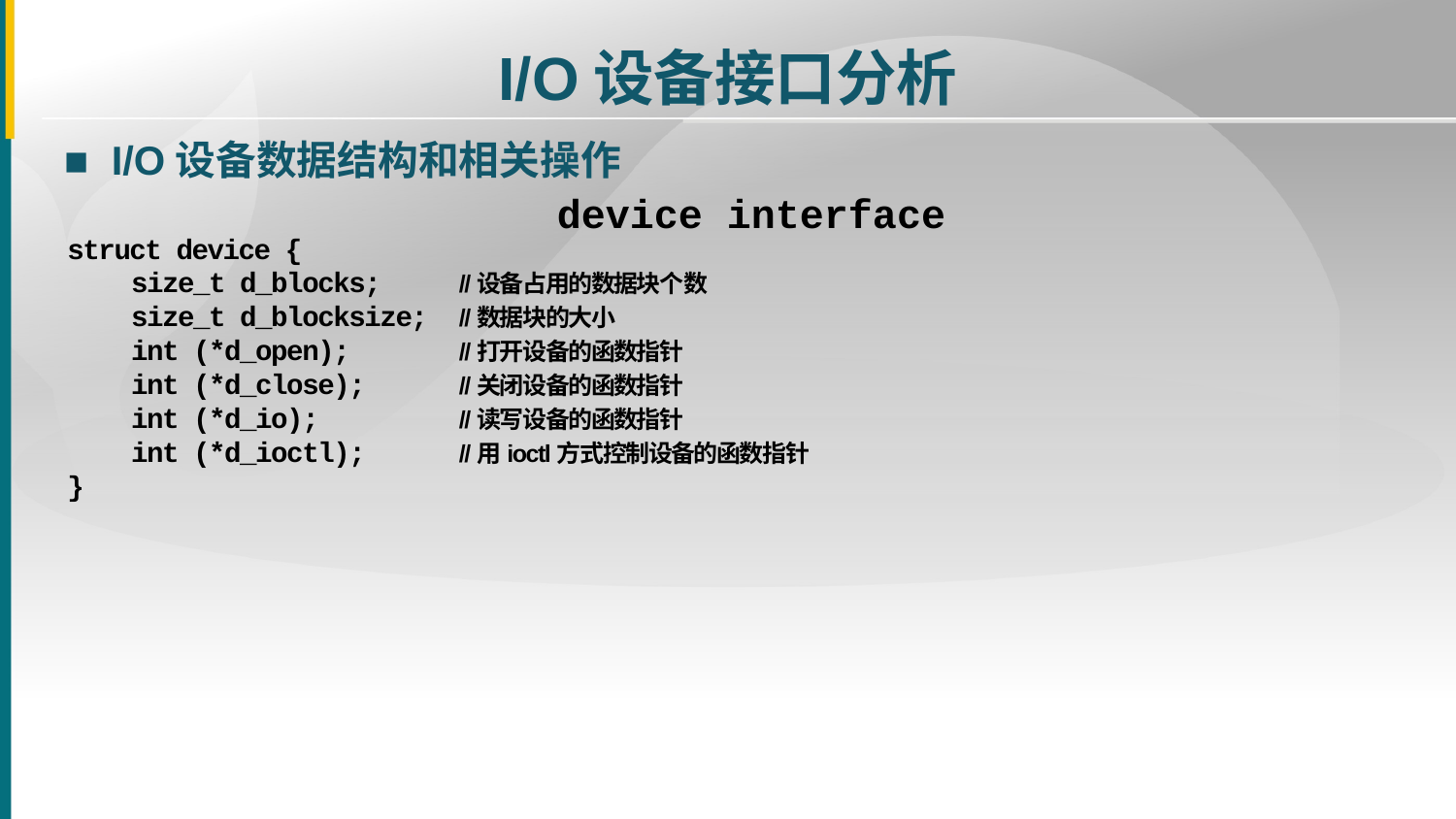

I/O设备接口分析
■
I/O设备数据结构和相关操作
device interface
struct device {
    size_t d_blocks;     //设备占用的数据块个数
    size_t d_blocksize;  //数据块的大小
    int (*d_open);       //打开设备的函数指针
    int (*d_close);      //关闭设备的函数指针
    int (*d_io);         //读写设备的函数指针
    int (*d_ioctl);      //用ioctl方式控制设备的函数指针
}